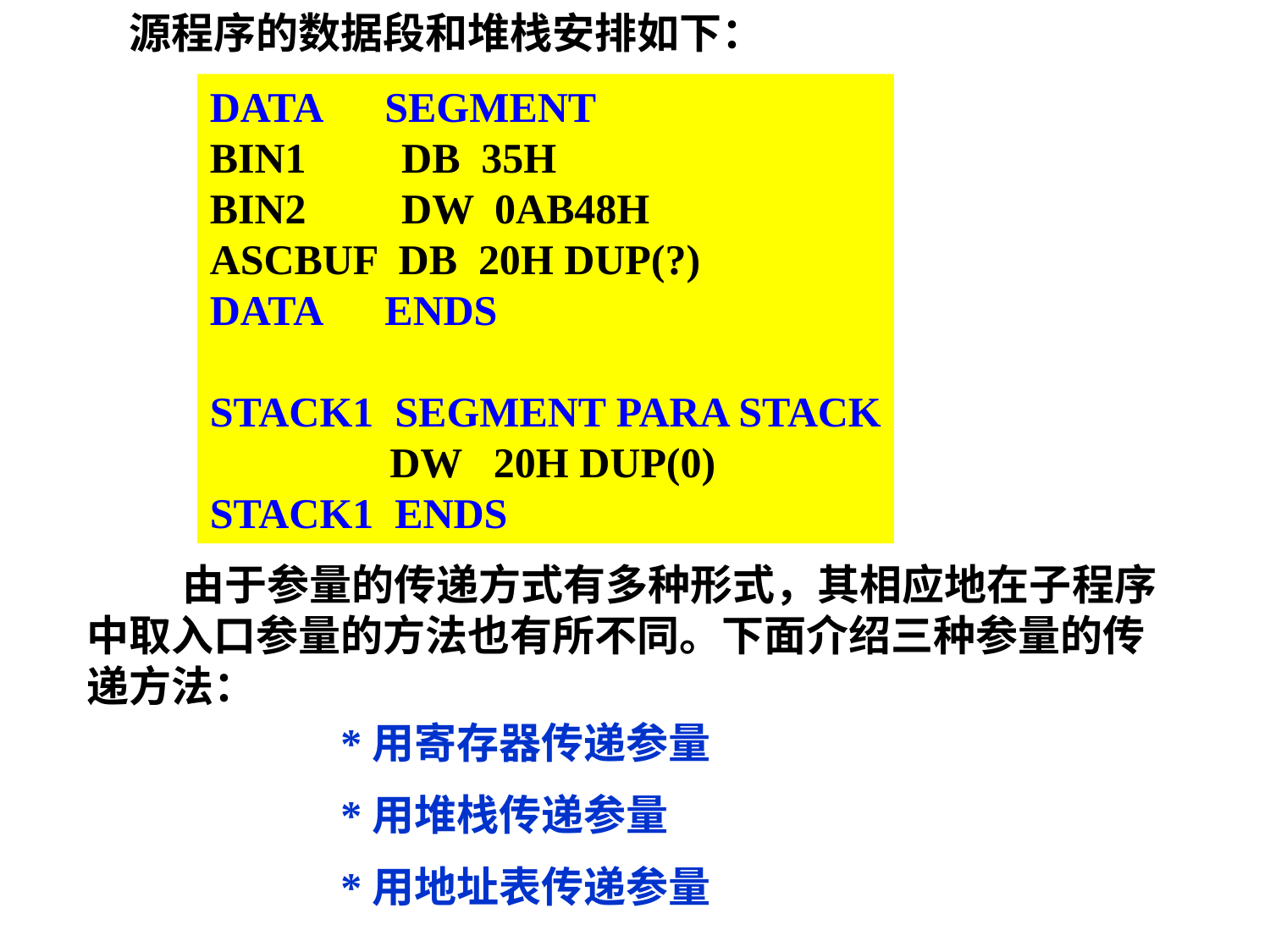

源程序的数据段和堆栈安排如下：
DATA      SEGMENT
BIN1         DB  35H
BIN2         DW  0AB48H
ASCBUF  DB  20H DUP(?)
DATA      ENDS

STACK1  SEGMENT PARA STACK
                 DW   20H DUP(0)
STACK1  ENDS
         由于参量的传递方式有多种形式，其相应地在子程序中取入口参量的方法也有所不同。下面介绍三种参量的传递方法：
*用寄存器传递参量
*用堆栈传递参量
*用地址表传递参量
3